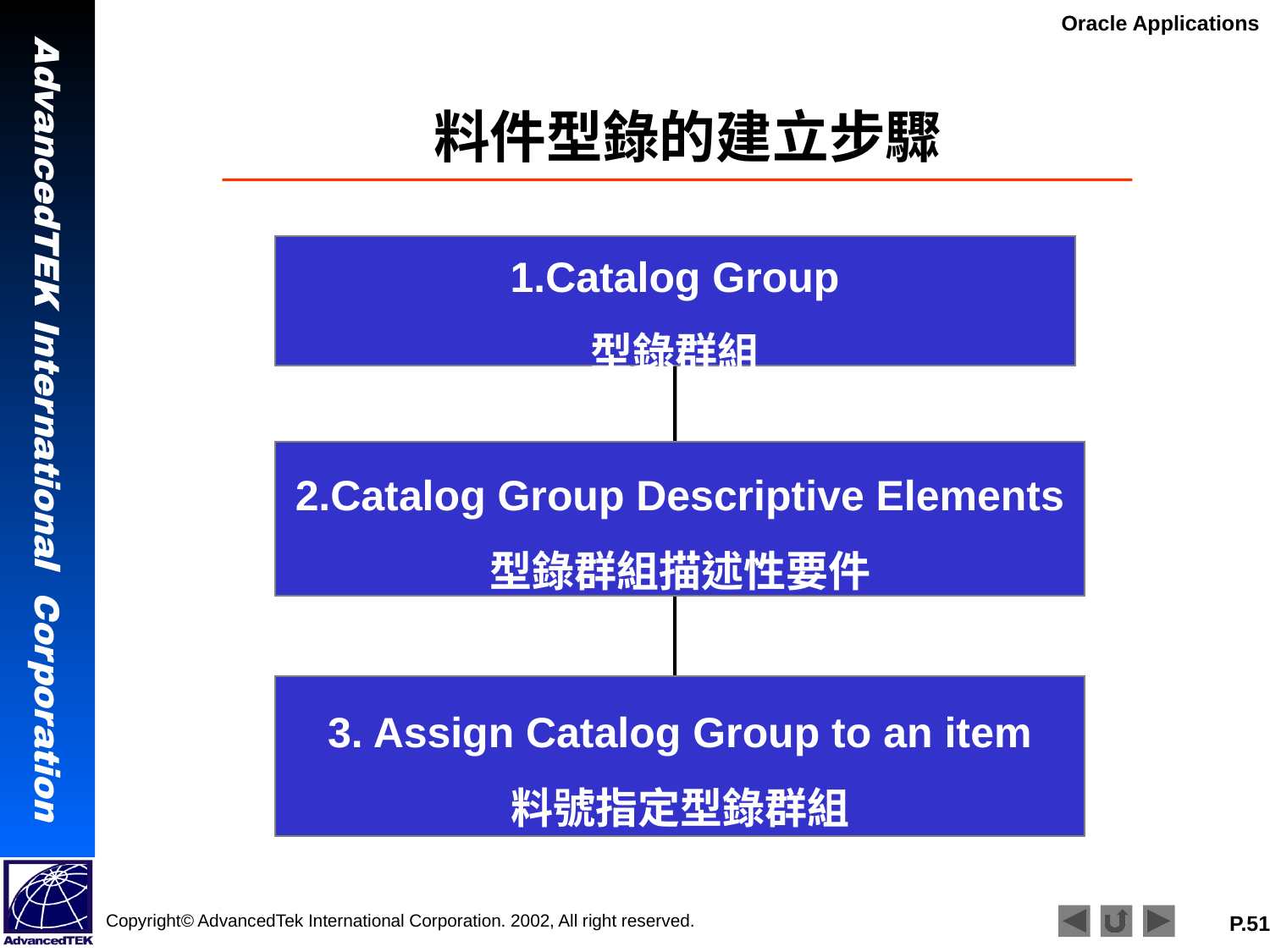

# 料件型錄的建立步驟
1.Catalog Group
型錄群組

2.Catalog Group Descriptive Elements
型錄群組描述性要件
3. Assign Catalog Group to an item
料號指定型錄群組